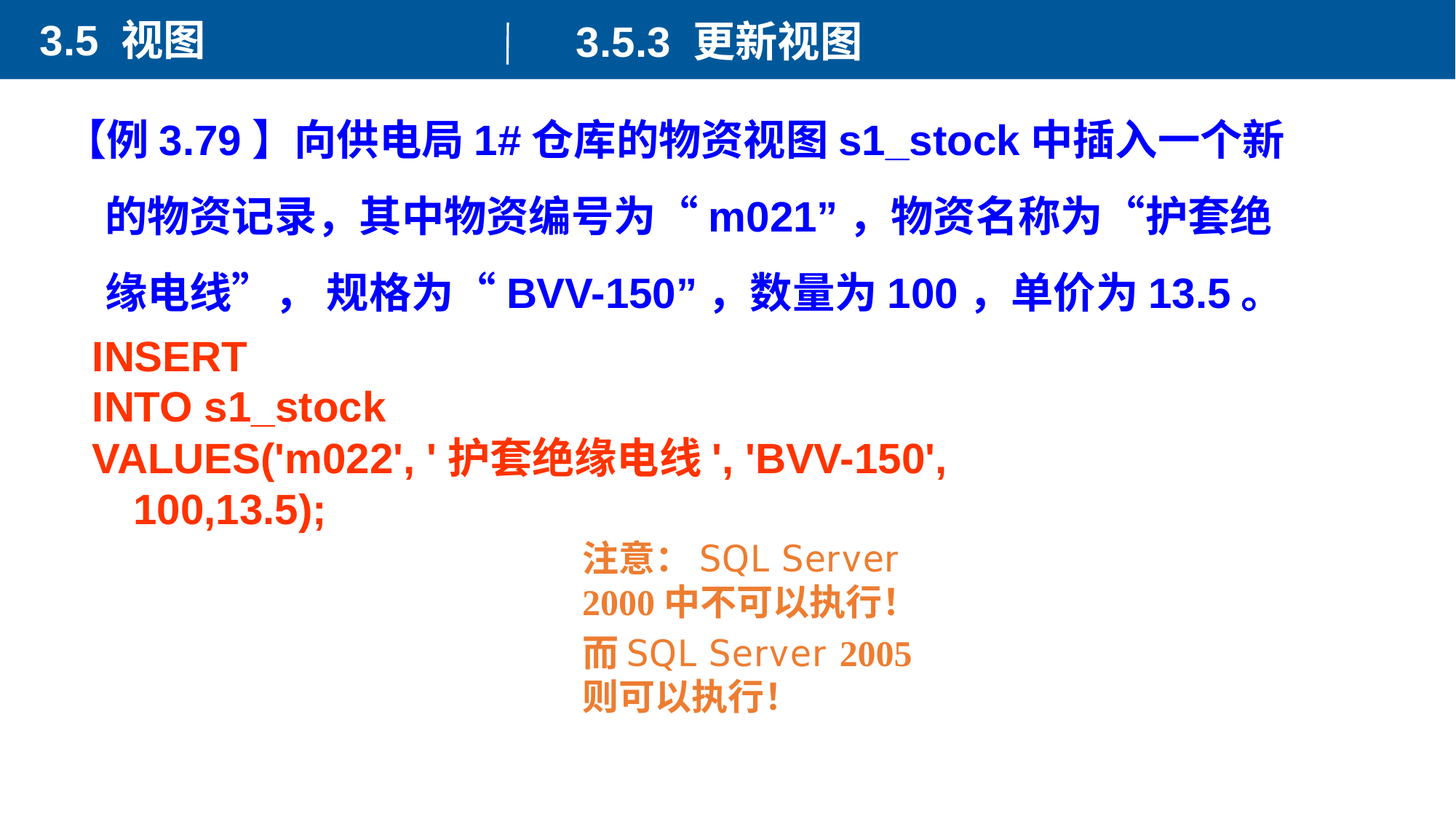

3.5 视图
3.5.3 更新视图
【例3.79】向供电局1#仓库的物资视图s1_stock中插入一个新的物资记录，其中物资编号为“m021”，物资名称为“护套绝缘电线”， 规格为“BVV-150”，数量为100，单价为13.5。
INSERT
INTO s1_stock
VALUES('m022', '护套绝缘电线', 'BVV-150', 100,13.5);
注意：SQL Server 2000中不可以执行！
而SQL Server 2005则可以执行！